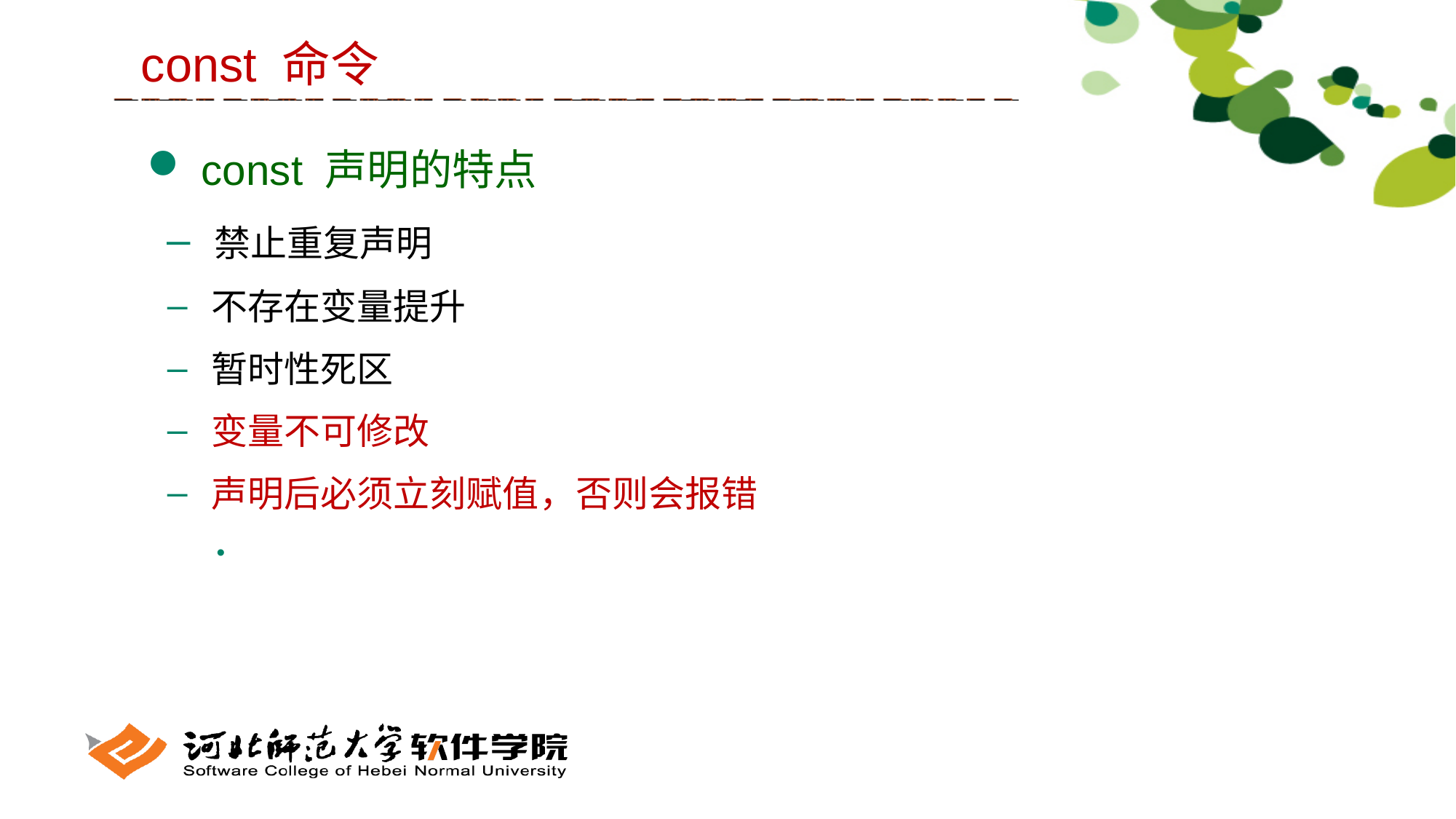

const 命令
 const 声明的特点
 禁止重复声明
 不存在变量提升
 暂时性死区
 变量不可修改
 声明后必须立刻赋值，否则会报错